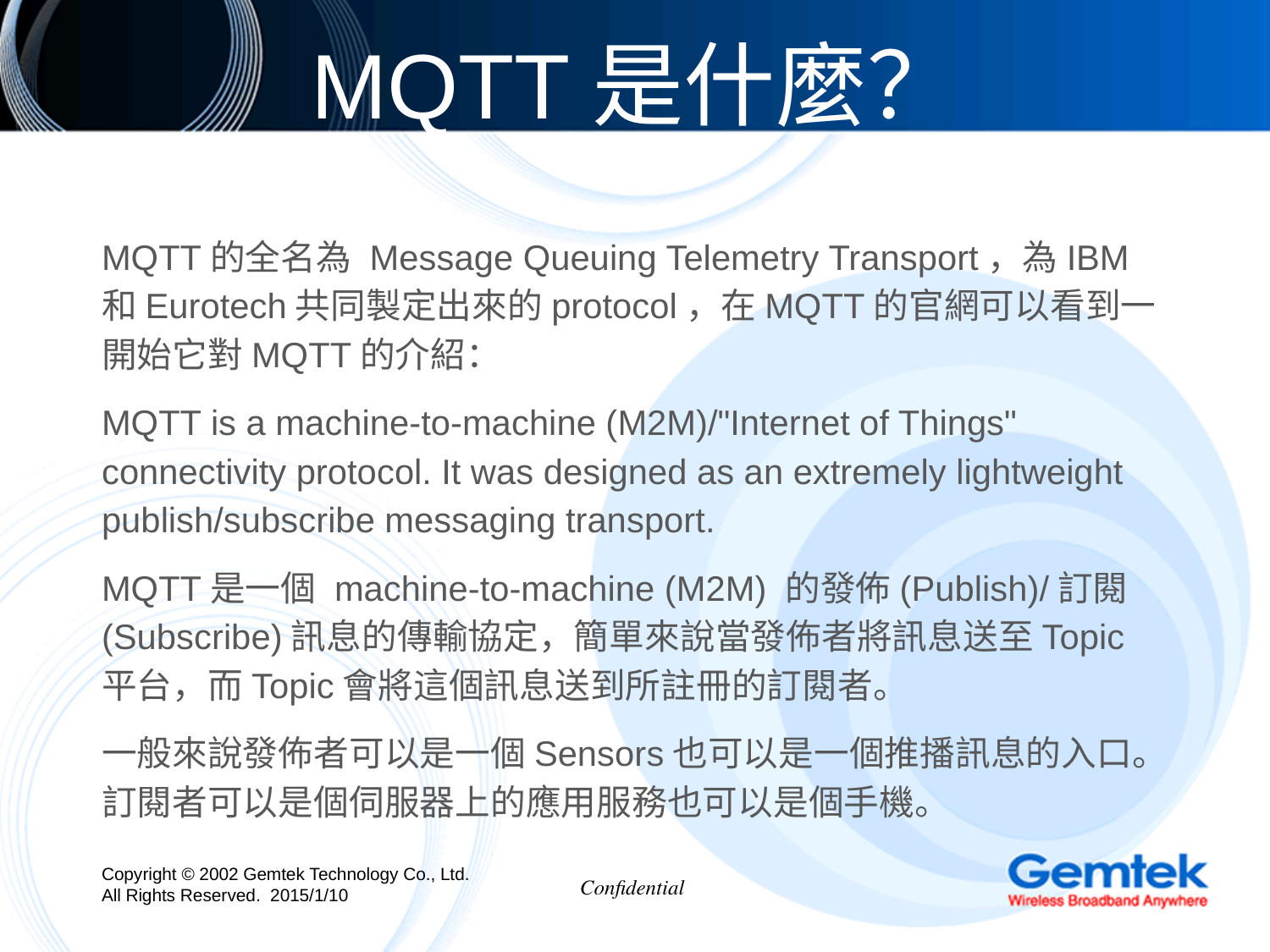

# MQTT是什麼？
MQTT的全名為 Message Queuing Telemetry Transport，為IBM和Eurotech共同製定出來的protocol，在MQTT的官網可以看到一開始它對MQTT的介紹：
MQTT is a machine-to-machine (M2M)/"Internet of Things" connectivity protocol. It was designed as an extremely lightweight publish/subscribe messaging transport.
MQTT是一個 machine-to-machine (M2M) 的發佈(Publish)/訂閱(Subscribe)訊息的傳輸協定，簡單來說當發佈者將訊息送至Topic平台，而Topic會將這個訊息送到所註冊的訂閱者。
一般來說發佈者可以是一個Sensors也可以是一個推播訊息的入口。訂閱者可以是個伺服器上的應用服務也可以是個手機。